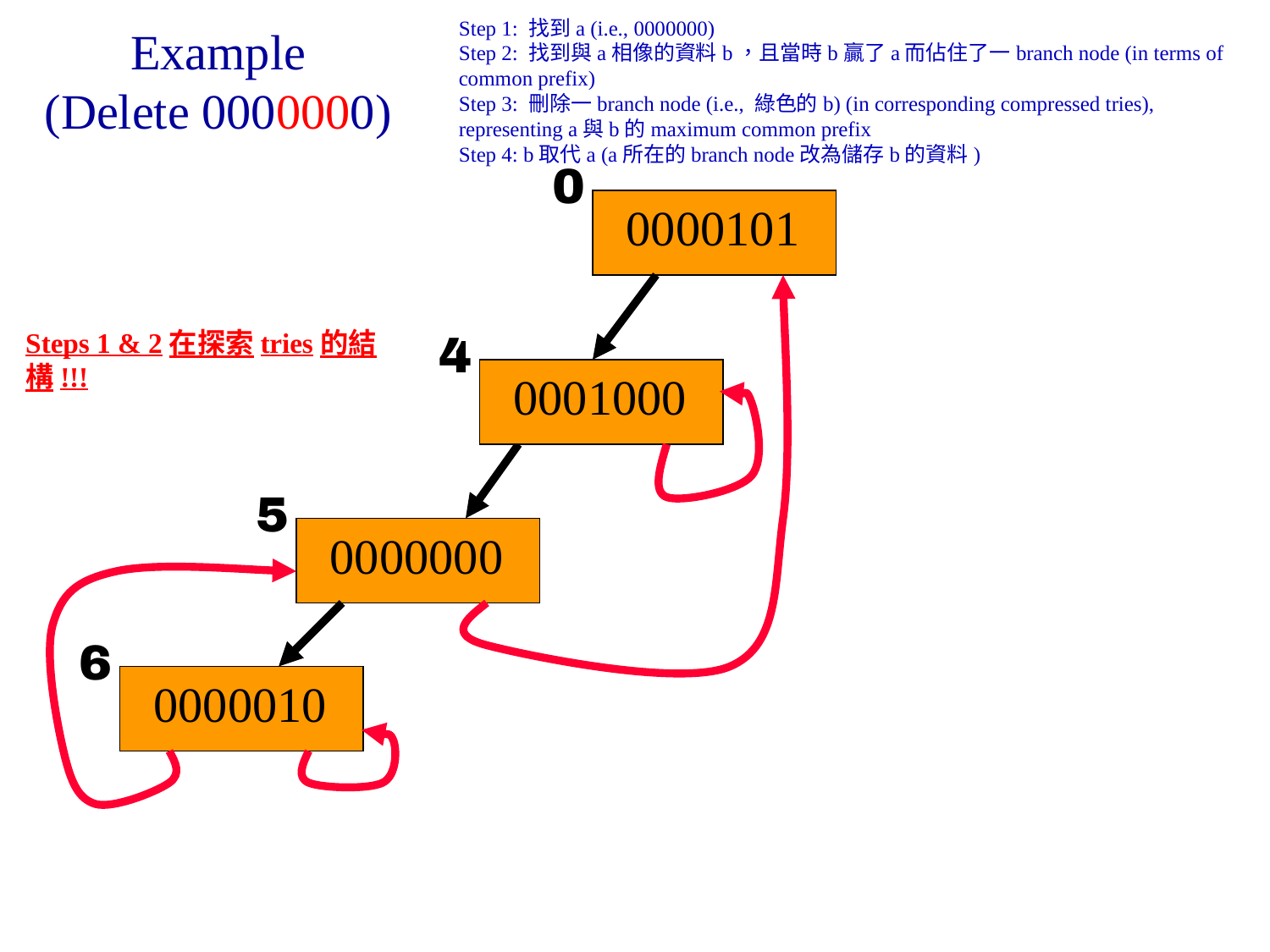

Step 1: 找到a (i.e., 0000000)
Step 2: 找到與a相像的資料b，且當時b贏了a而佔住了一branch node (in terms of common prefix)
Step 3: 刪除一branch node (i.e., 綠色的b) (in corresponding compressed tries),  representing a與b的maximum common prefix
Step 4: b取代a (a所在的branch node改為儲存b的資料)
# Example (Delete 0000000)
0

0000101

4

0001000

5

0000000

6

0000010

Steps 1 & 2在探索tries的結構!!!